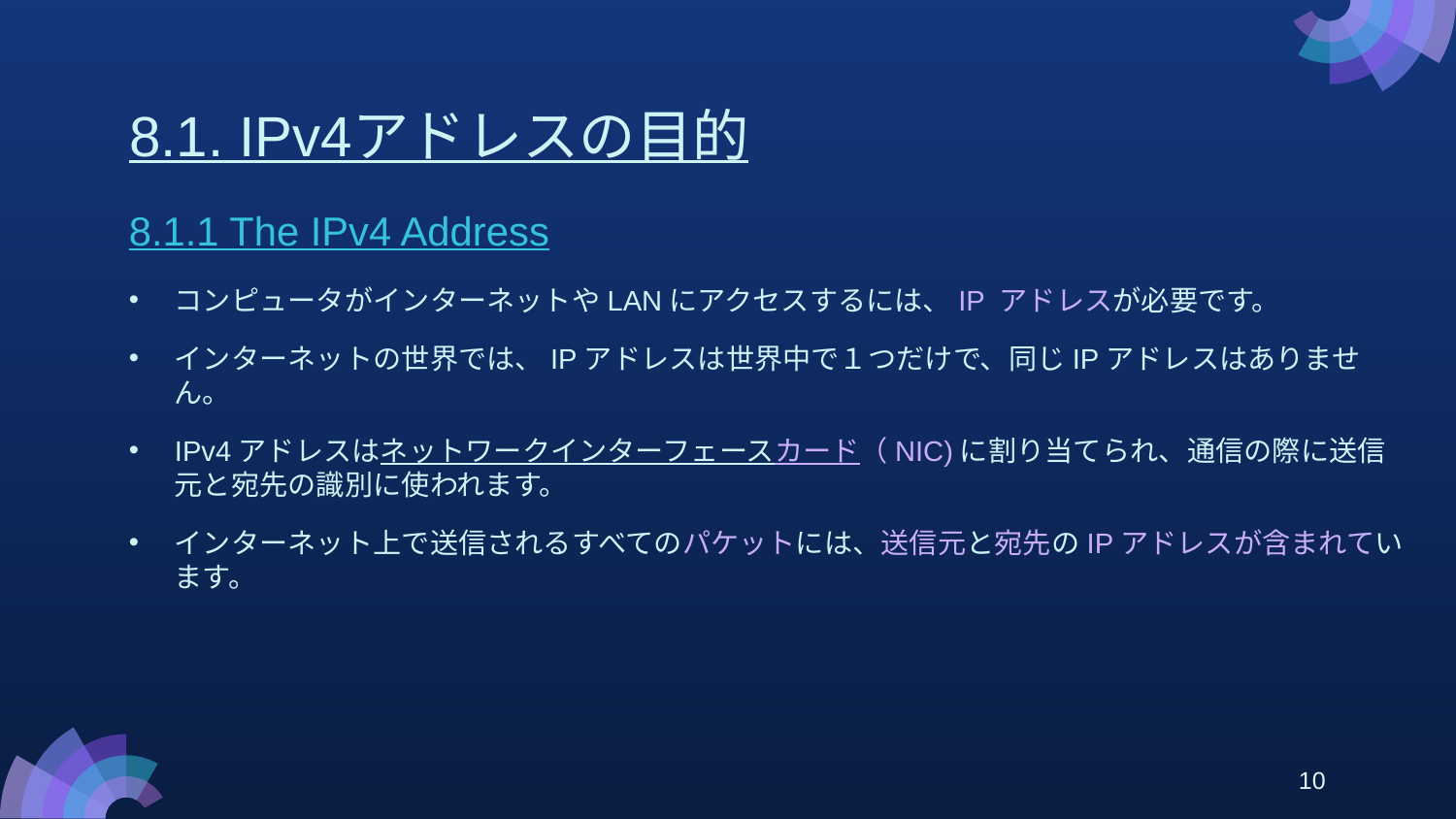

# 8.1. IPv4アドレスの目的
8.1.1 The IPv4 Address
コンピュータがインターネットやLANにアクセスするには、IP アドレスが必要です。
インターネットの世界では、IPアドレスは世界中で１つだけで、同じIPアドレスはありません。
IPv4アドレスはネットワークインターフェースカード（NIC)に割り当てられ、通信の際に送信元と宛先の識別に使われます。
インターネット上で送信されるすべてのパケットには、送信元と宛先のIPアドレスが含まれています。
10